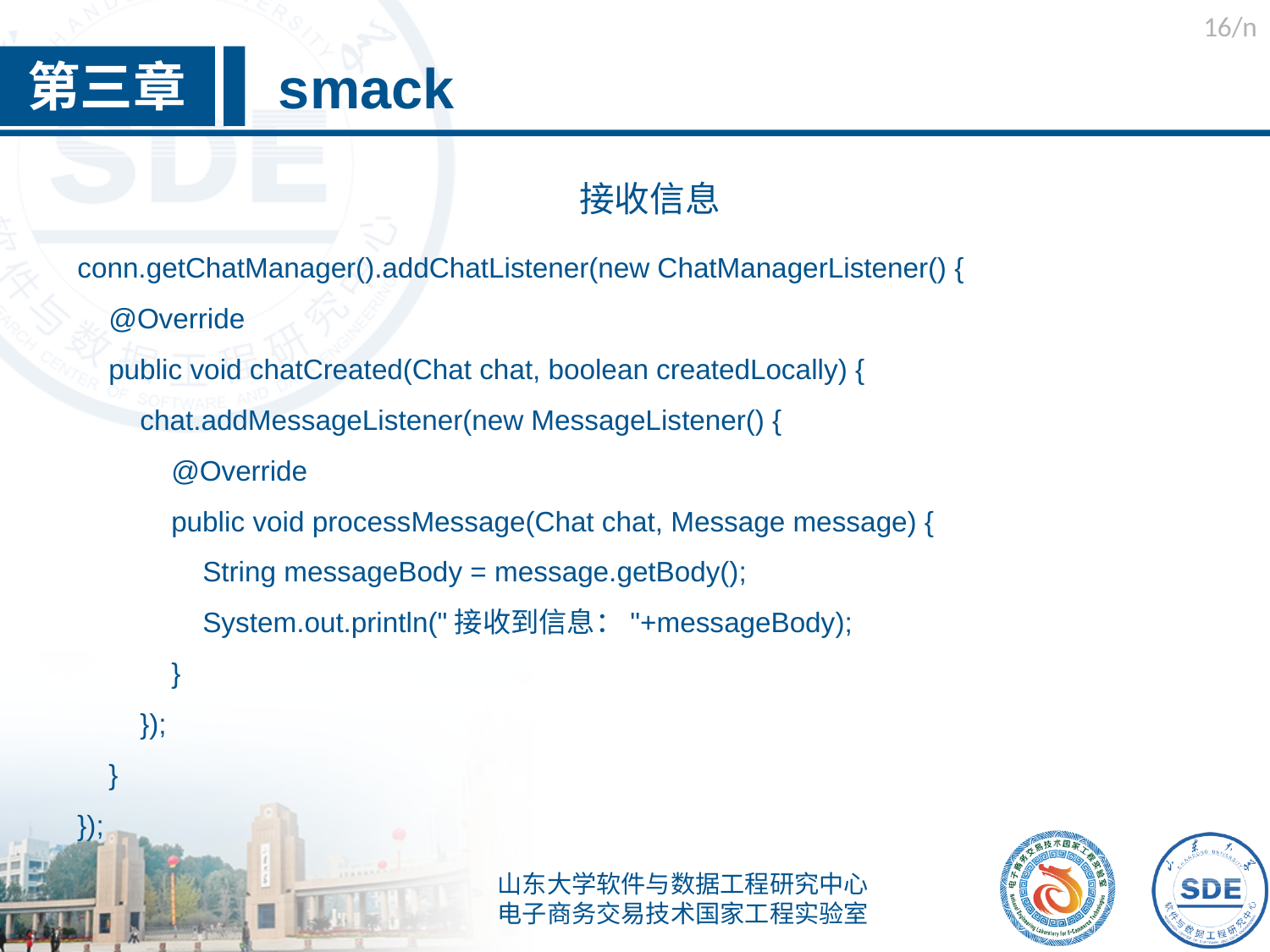

16/n
smack
第三章
接收信息
conn.getChatManager().addChatListener(new ChatManagerListener() {
    @Override
    public void chatCreated(Chat chat, boolean createdLocally) {
        chat.addMessageListener(new MessageListener() {
            @Override
            public void processMessage(Chat chat, Message message) {
                String messageBody = message.getBody();
                System.out.println("接收到信息："+messageBody);
            }
        });
    }
});